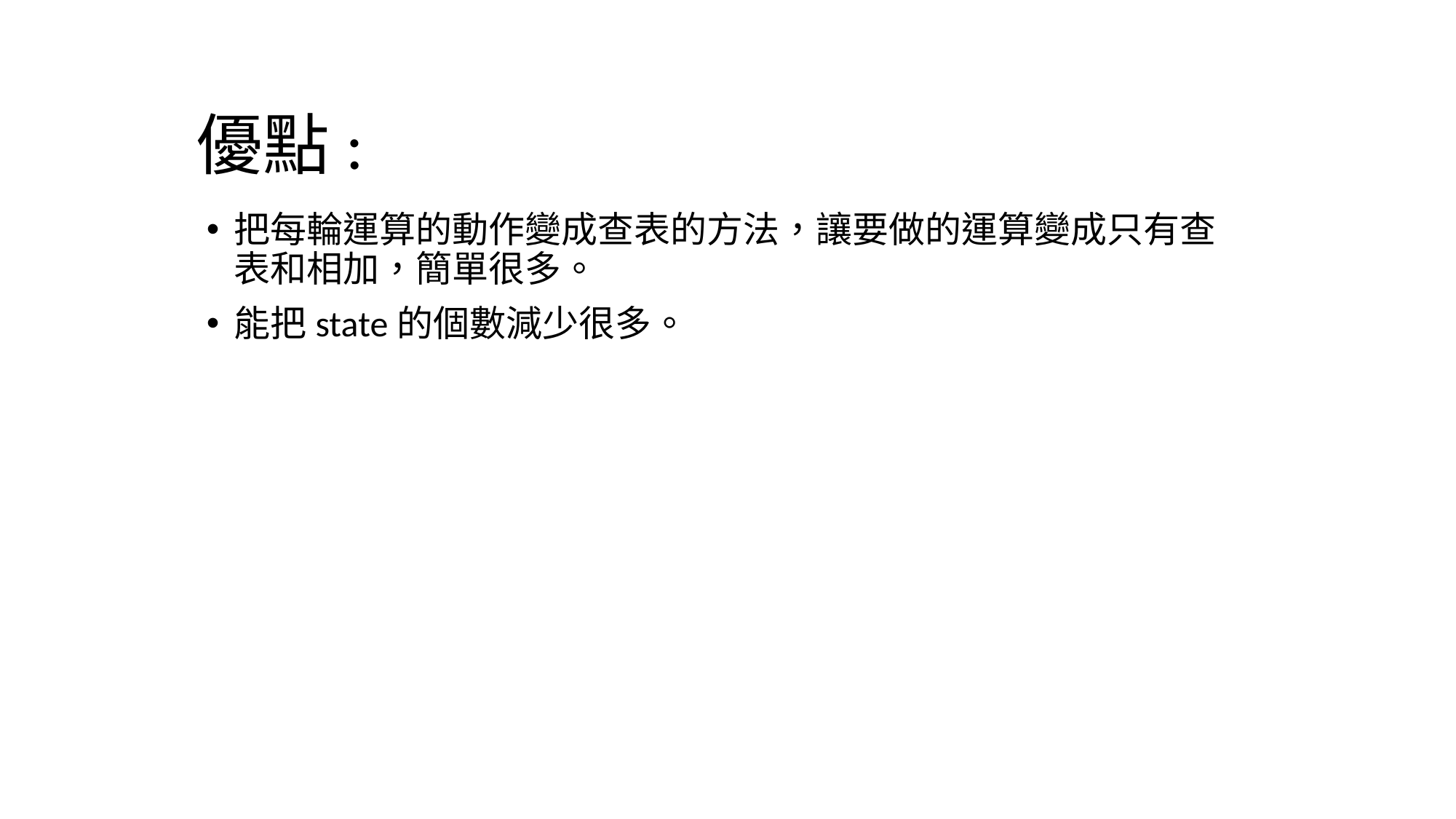

# 優點:
把每輪運算的動作變成查表的方法，讓要做的運算變成只有查表和相加，簡單很多。
能把state的個數減少很多。